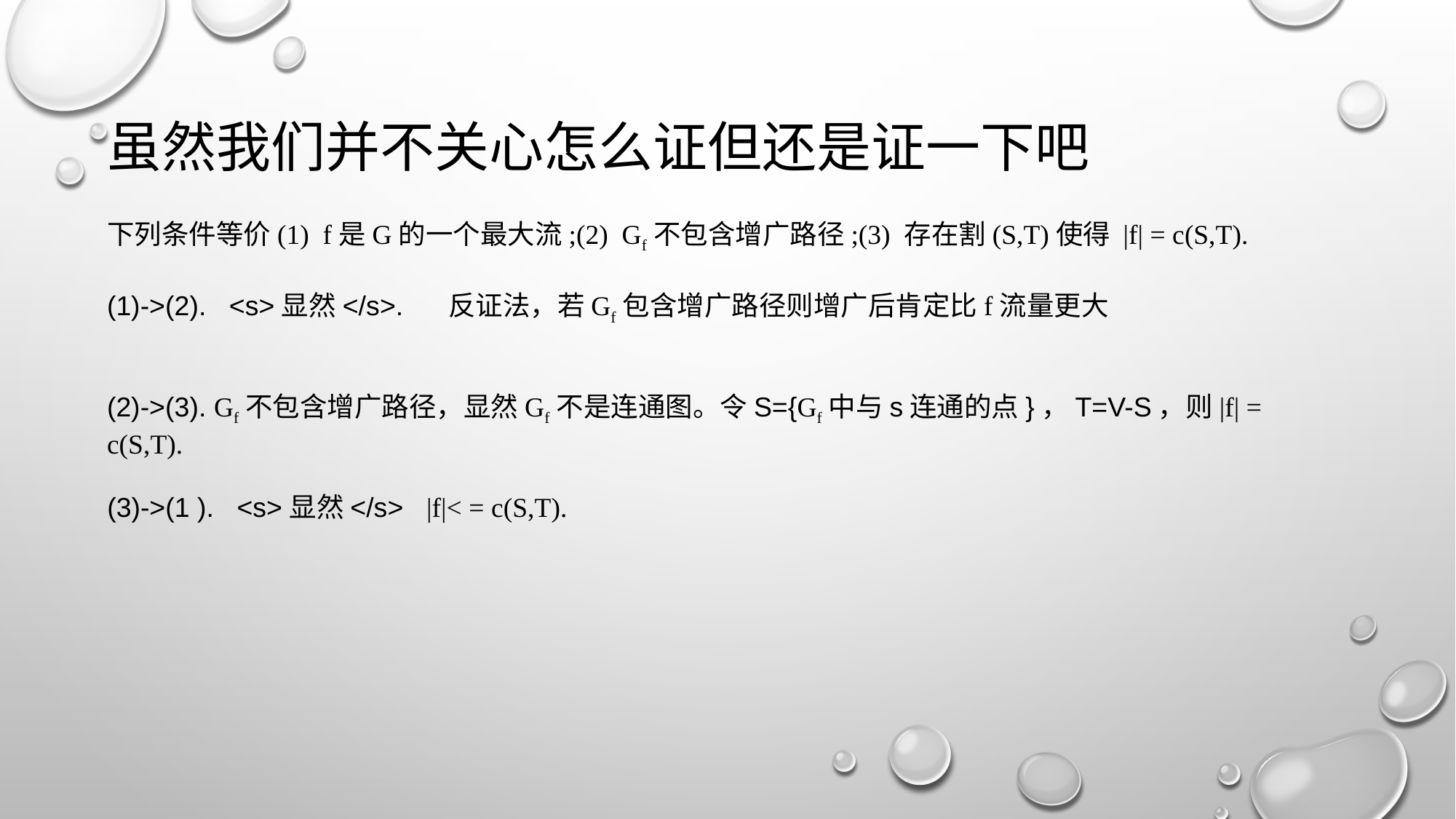

# 虽然我们并不关心怎么证但还是证一下吧
下列条件等价(1)  f是G的一个最大流;(2)  Gf不包含增广路径;(3) 存在割(S,T)使得 |f| = c(S,T).
(1)->(2).   <s>显然</s>.     反证法，若Gf包含增广路径则增广后肯定比f流量更大
(2)->(3). Gf不包含增广路径，显然Gf不是连通图。令S={Gf中与s连通的点}，T=V-S，则|f| = c(S,T).
(3)->(1 ).   <s>显然</s>   |f|< = c(S,T).